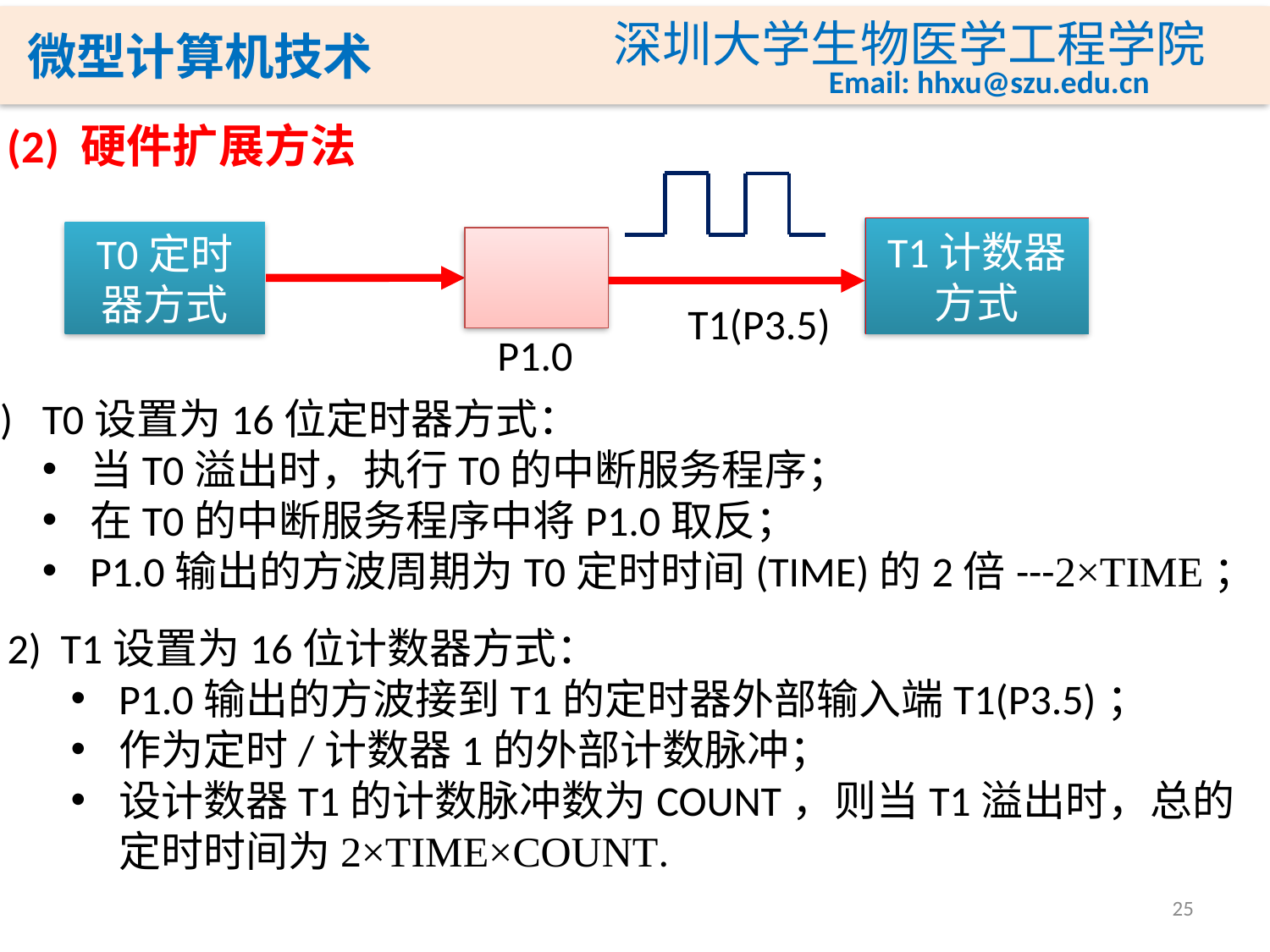

(2) 硬件扩展方法
T1计数器方式
T0定时器方式

T1(P3.5)
P1.0
T0设置为16位定时器方式：
当T0溢出时，执行T0的中断服务程序；
在T0的中断服务程序中将P1.0取反；
P1.0输出的方波周期为T0定时时间(TIME)的2倍---2×TIME；
2)  T1设置为16位计数器方式：
P1.0输出的方波接到T1的定时器外部输入端T1(P3.5)；
作为定时/计数器1的外部计数脉冲；
设计数器T1的计数脉冲数为COUNT，则当T1溢出时，总的定时时间为2×TIME×COUNT.
25